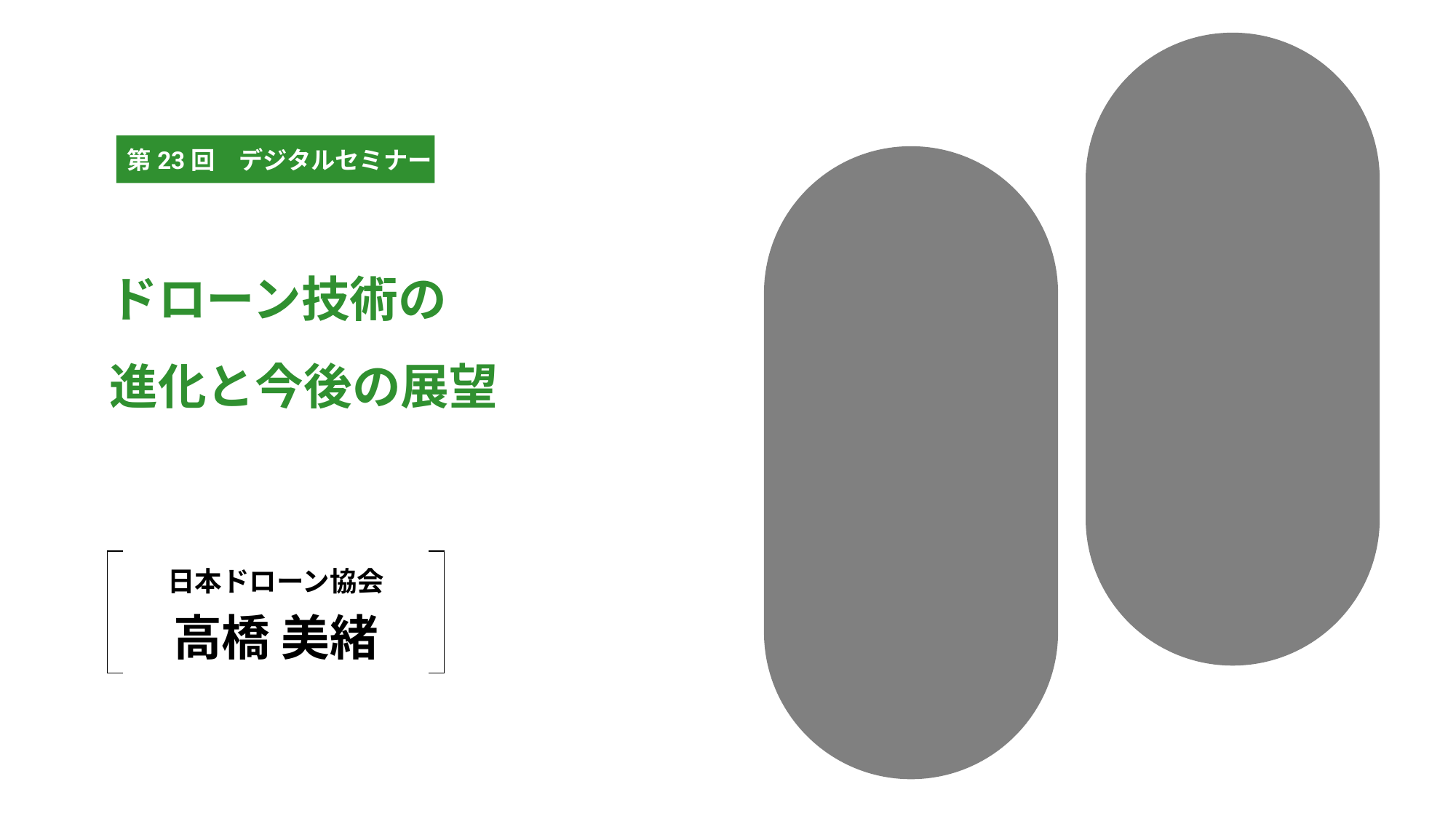

第23回　デジタルセミナー

ドローン技術の
進化と今後の展望

日本ドローン協会
高橋 美緒